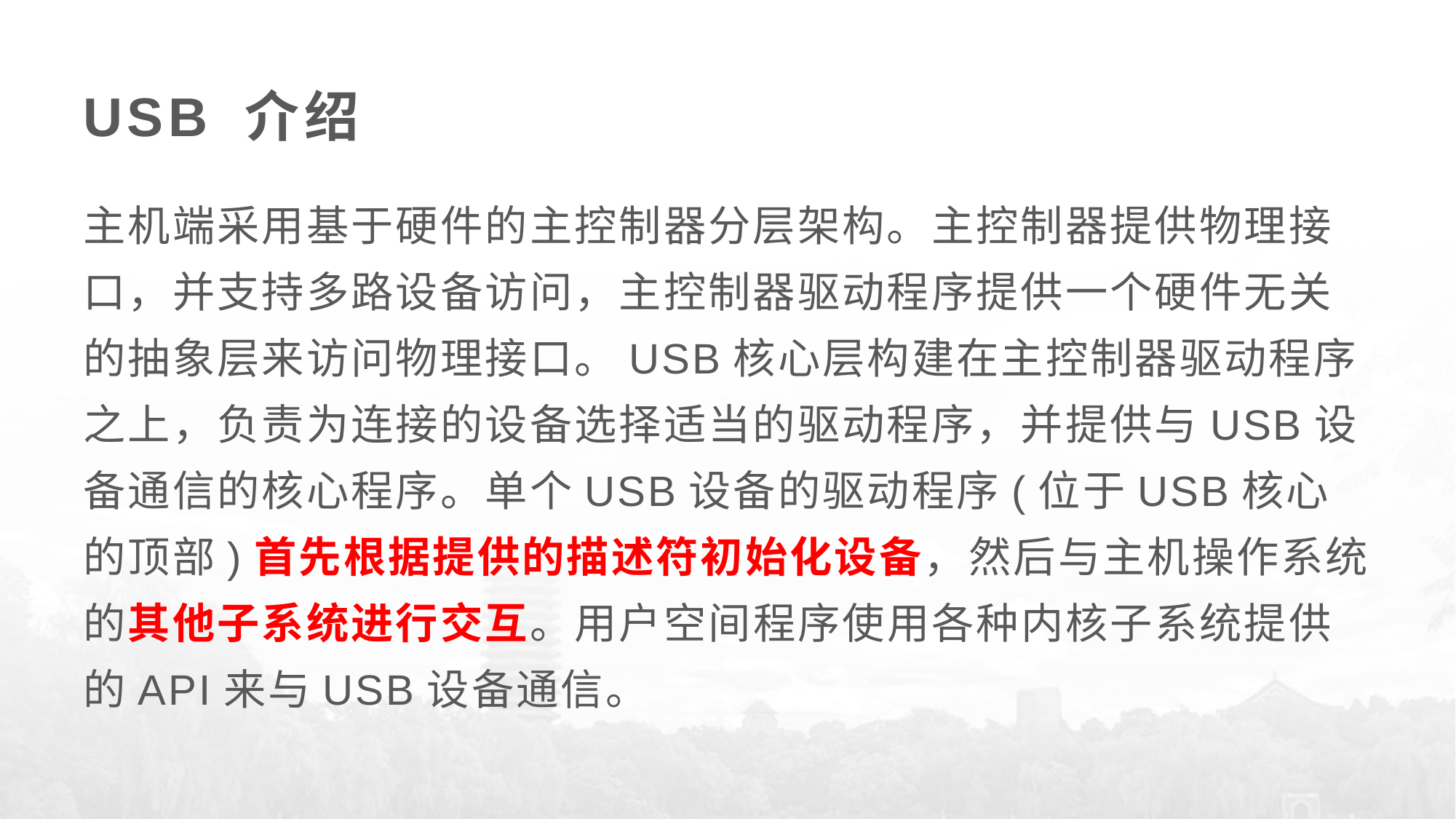

# USB 介绍
主机端采用基于硬件的主控制器分层架构。主控制器提供物理接口，并支持多路设备访问，主控制器驱动程序提供一个硬件无关的抽象层来访问物理接口。USB核心层构建在主控制器驱动程序之上，负责为连接的设备选择适当的驱动程序，并提供与USB设备通信的核心程序。单个USB设备的驱动程序(位于USB核心的顶部)首先根据提供的描述符初始化设备，然后与主机操作系统的其他子系统进行交互。用户空间程序使用各种内核子系统提供的API来与USB设备通信。